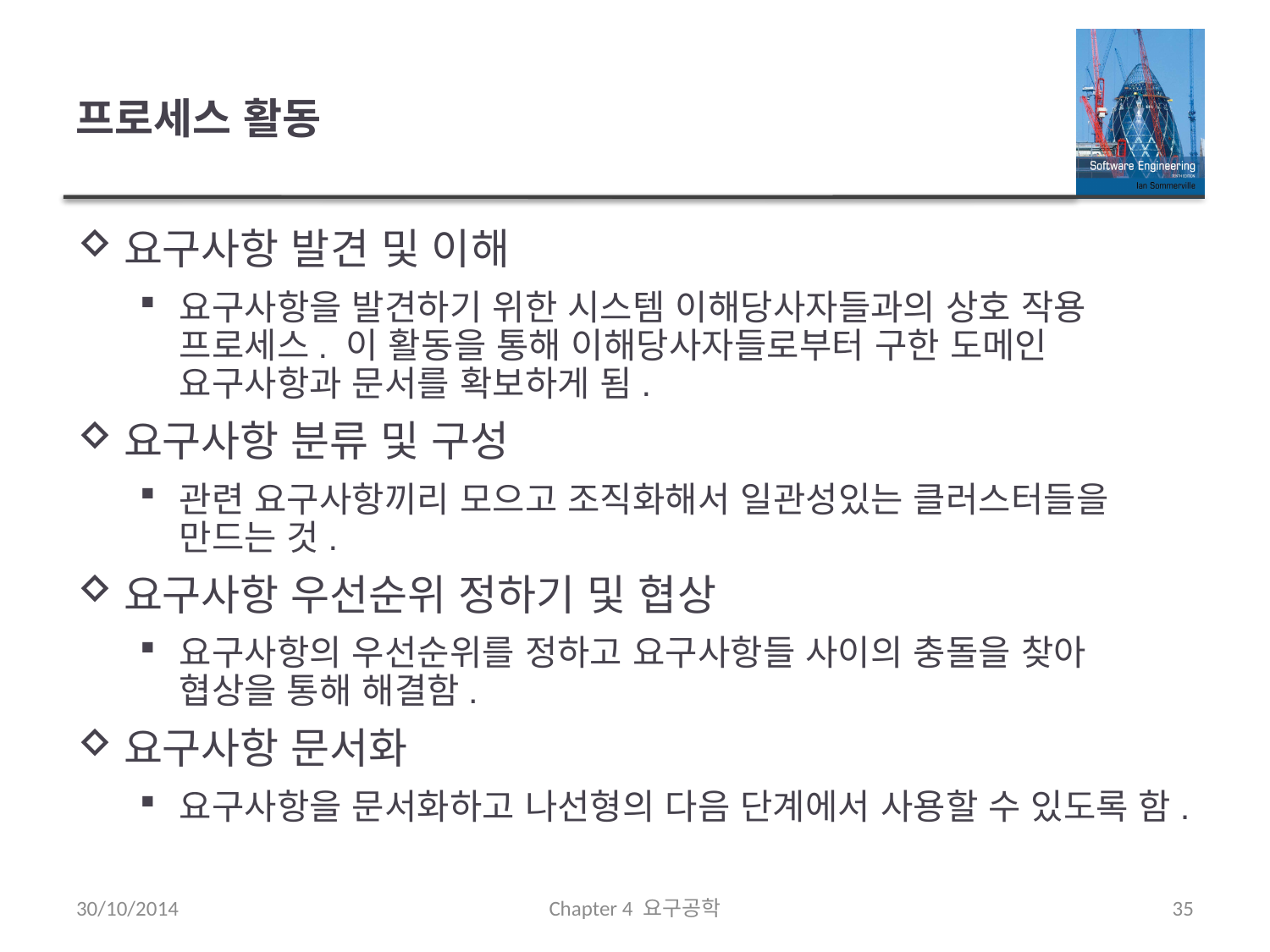

# 프로세스 활동
요구사항 발견 및 이해
요구사항을 발견하기 위한 시스템 이해당사자들과의 상호 작용 프로세스. 이 활동을 통해 이해당사자들로부터 구한 도메인 요구사항과 문서를 확보하게 됨.
요구사항 분류 및 구성
관련 요구사항끼리 모으고 조직화해서 일관성있는 클러스터들을 만드는 것.
요구사항 우선순위 정하기 및 협상
요구사항의 우선순위를 정하고 요구사항들 사이의 충돌을 찾아 협상을 통해 해결함.
요구사항 문서화
요구사항을 문서화하고 나선형의 다음 단계에서 사용할 수 있도록 함.
30/10/2014
Chapter 4 요구공학
35